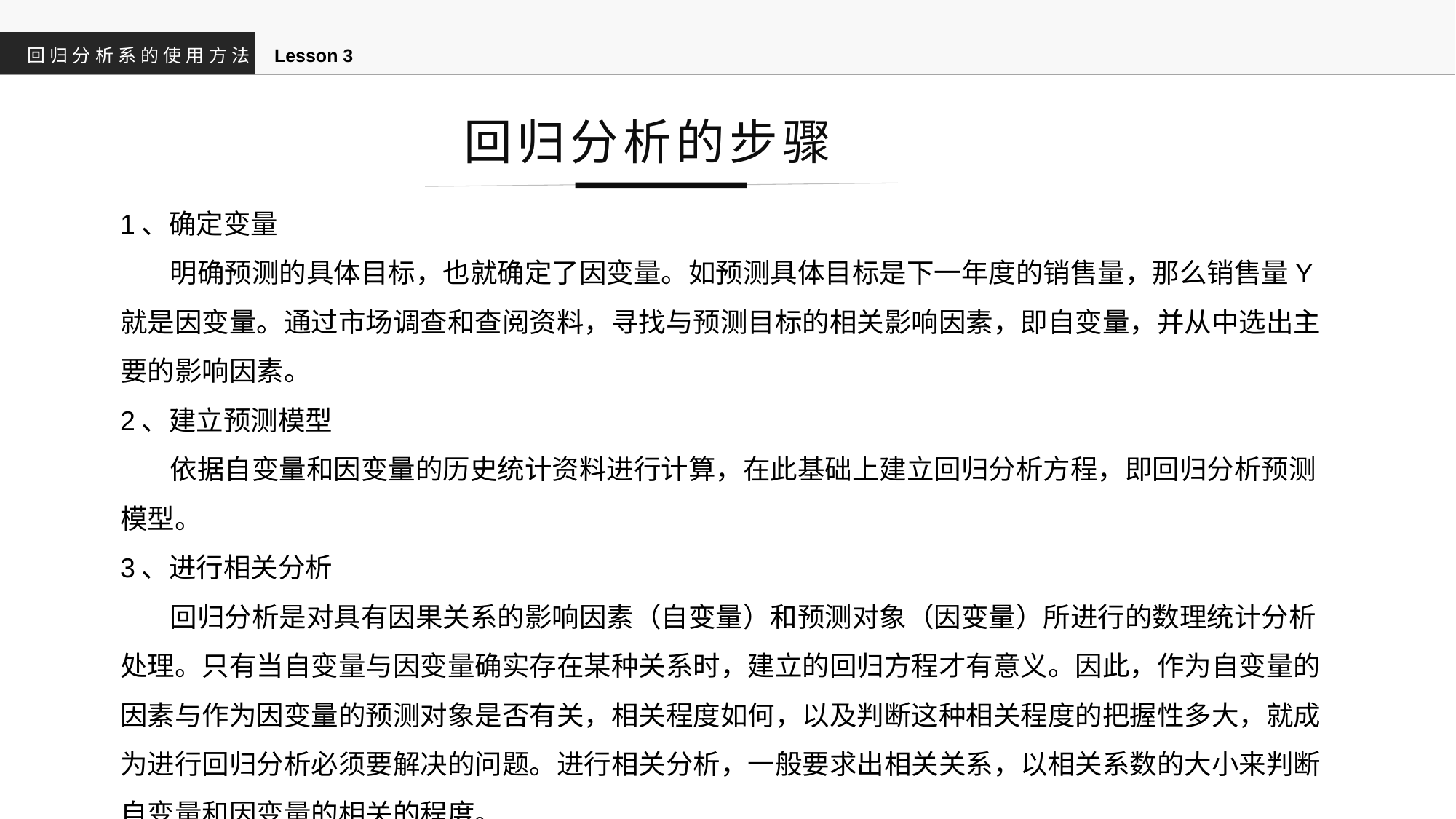

回归分析系的使用方法
Lesson 3
回归分析的步骤

1、确定变量
       明确预测的具体目标，也就确定了因变量。如预测具体目标是下一年度的销售量，那么销售量Y就是因变量。通过市场调查和查阅资料，寻找与预测目标的相关影响因素，即自变量，并从中选出主要的影响因素。
2、建立预测模型
       依据自变量和因变量的历史统计资料进行计算，在此基础上建立回归分析方程，即回归分析预测模型。
3、进行相关分析
       回归分析是对具有因果关系的影响因素（自变量）和预测对象（因变量）所进行的数理统计分析处理。只有当自变量与因变量确实存在某种关系时，建立的回归方程才有意义。因此，作为自变量的因素与作为因变量的预测对象是否有关，相关程度如何，以及判断这种相关程度的把握性多大，就成为进行回归分析必须要解决的问题。进行相关分析，一般要求出相关关系，以相关系数的大小来判断自变量和因变量的相关的程度。